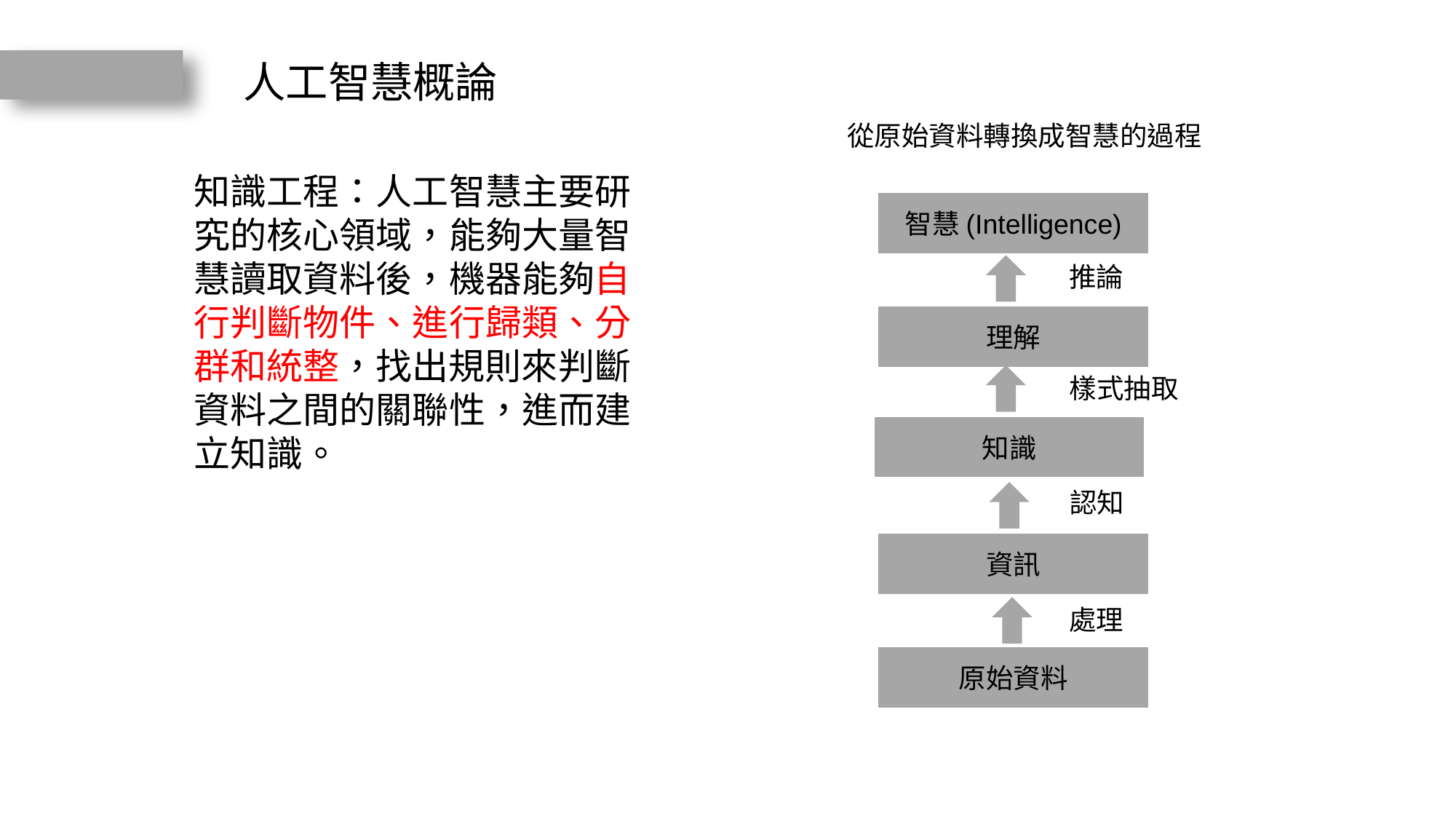

人工智慧概論
從原始資料轉換成智慧的過程
智慧(Intelligence)
推論

理解
樣式抽取

知識
認知

資訊
處理

原始資料
知識工程：人工智慧主要研究的核心領域，能夠大量智慧讀取資料後，機器能夠自行判斷物件、進行歸類、分群和統整，找出規則來判斷資料之間的關聯性，進而建立知識。